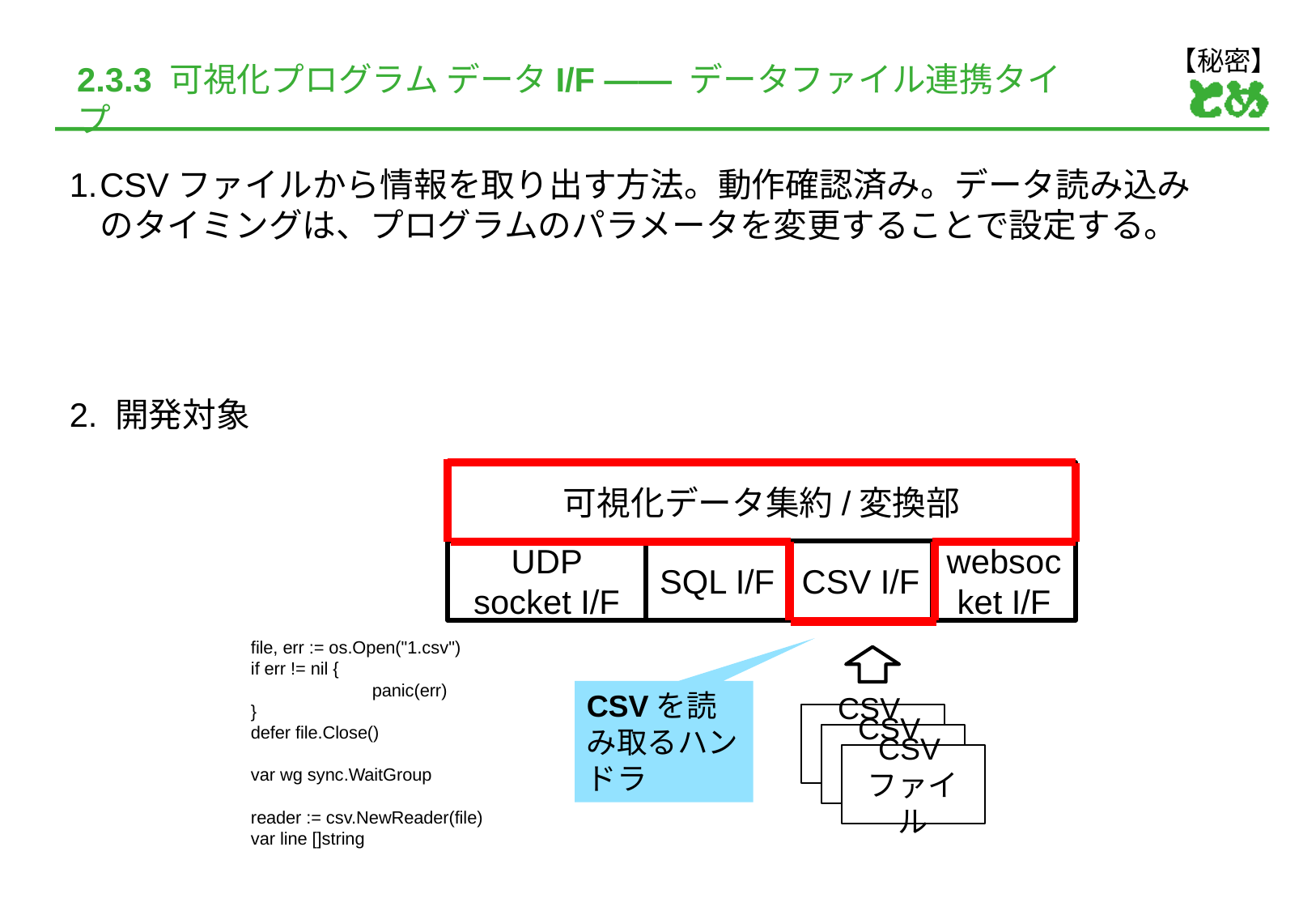

【秘密】
# 2.3.3 可視化プログラム データI/F ―― データファイル連携タイプ
CSVファイルから情報を取り出す方法。動作確認済み。データ読み込みのタイミングは、プログラムのパラメータを変更することで設定する。

2. 開発対象
可視化データ集約/変換部
UDP socket I/F
SQL I/F
CSV I/F
websocket I/F
	file, err := os.Open("1.csv")
	if err != nil {
		panic(err)
	}
	defer file.Close()

	var wg sync.WaitGroup

	reader := csv.NewReader(file)
	var line []string

CSVを読み取るハンドラ
CSVファイル
CSVファイル
CSVファイル